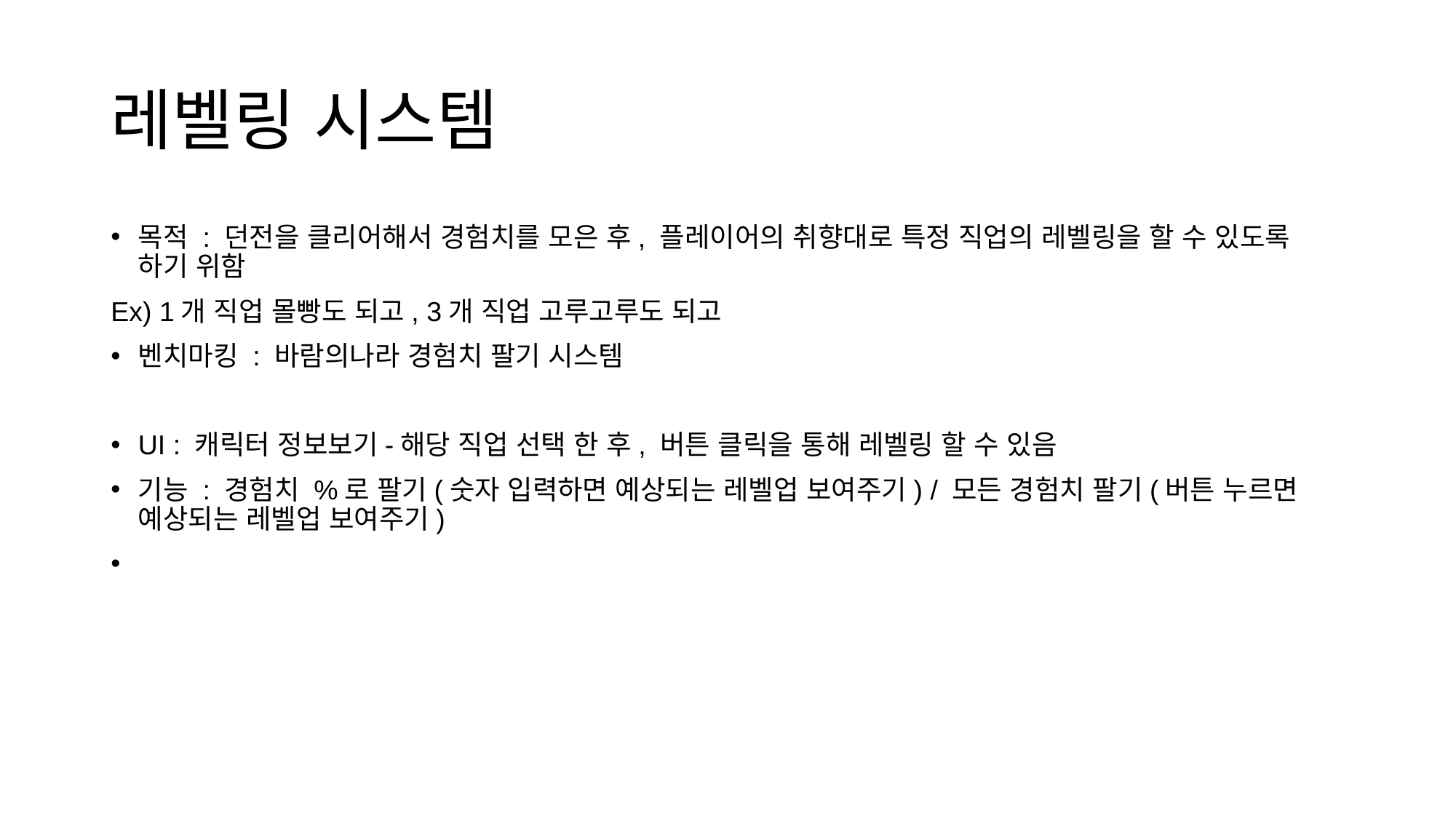

# 레벨링 시스템
목적 : 던전을 클리어해서 경험치를 모은 후, 플레이어의 취향대로 특정 직업의 레벨링을 할 수 있도록 하기 위함
Ex) 1개 직업 몰빵도 되고, 3개 직업 고루고루도 되고
벤치마킹 : 바람의나라 경험치 팔기 시스템

UI : 캐릭터 정보보기-해당 직업 선택 한 후, 버튼 클릭을 통해 레벨링 할 수 있음
기능 : 경험치 %로 팔기(숫자 입력하면 예상되는 레벨업 보여주기) / 모든 경험치 팔기(버튼 누르면 예상되는 레벨업 보여주기)